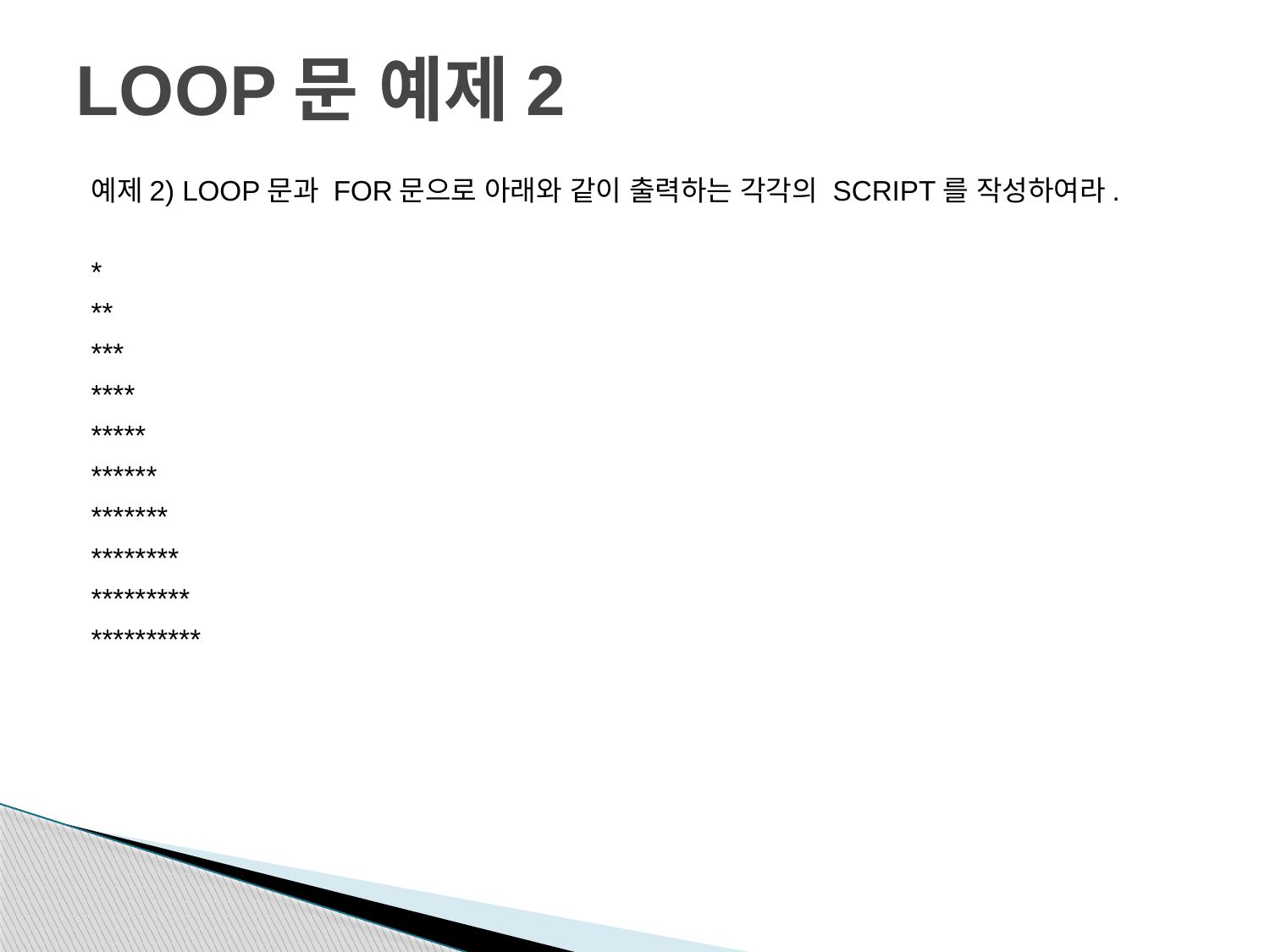

# LOOP문 예제2
예제2) LOOP문과 FOR문으로 아래와 같이 출력하는 각각의 SCRIPT를 작성하여라.

*
**
***
****
*****
******
*******
********
*********
**********